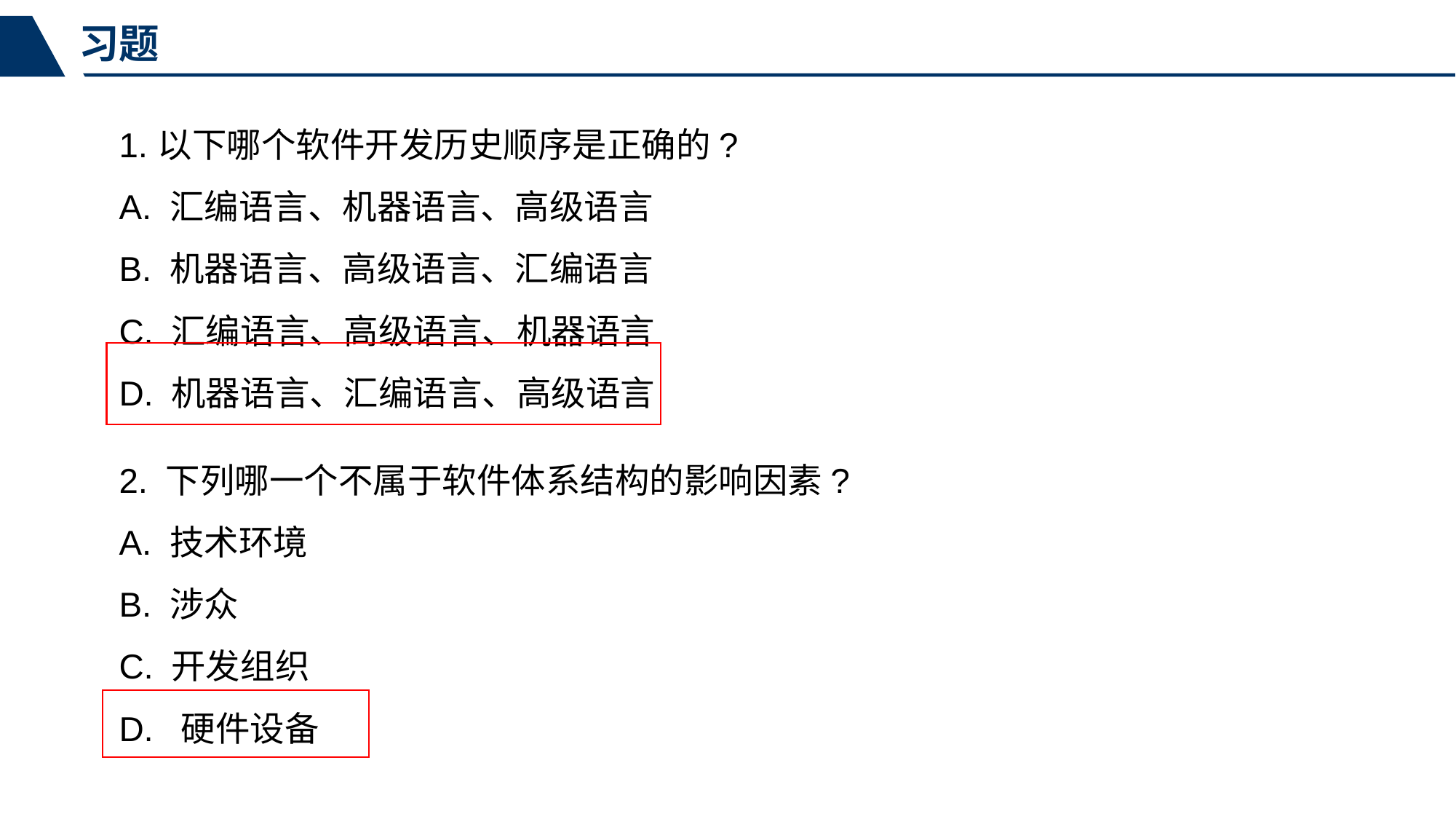

习题

以下哪个软件开发历史顺序是正确的?
A. 汇编语言、机器语言、高级语言
B. 机器语言、高级语言、汇编语言
C. 汇编语言、高级语言、机器语言
D. 机器语言、汇编语言、高级语言

2. 下列哪一个不属于软件体系结构的影响因素?
A. 技术环境
B. 涉众
C. 开发组织
D.  硬件设备